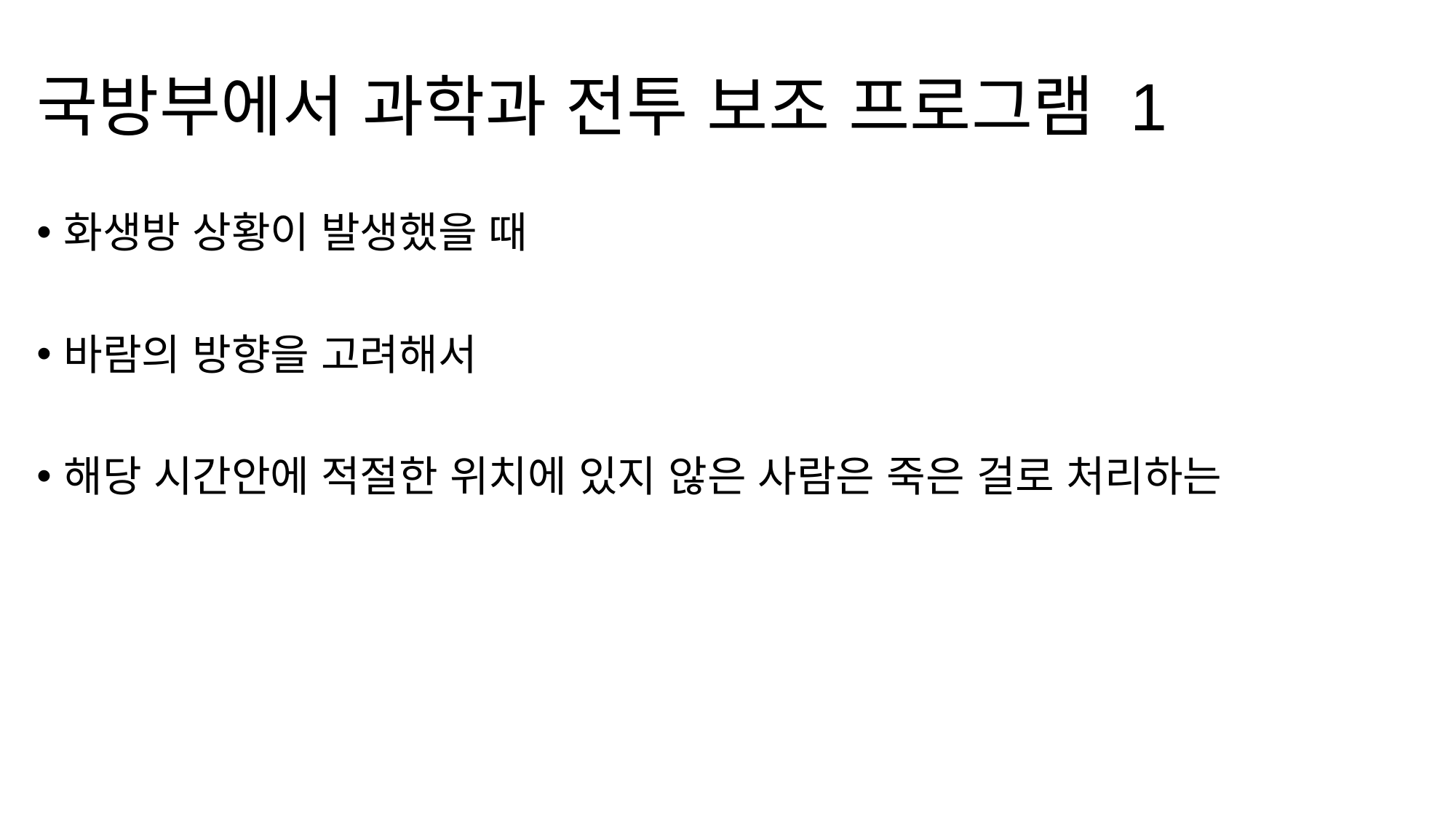

# 국방부에서 과학과 전투 보조 프로그램 1
화생방 상황이 발생했을 때

바람의 방향을 고려해서

해당 시간안에 적절한 위치에 있지 않은 사람은 죽은 걸로 처리하는